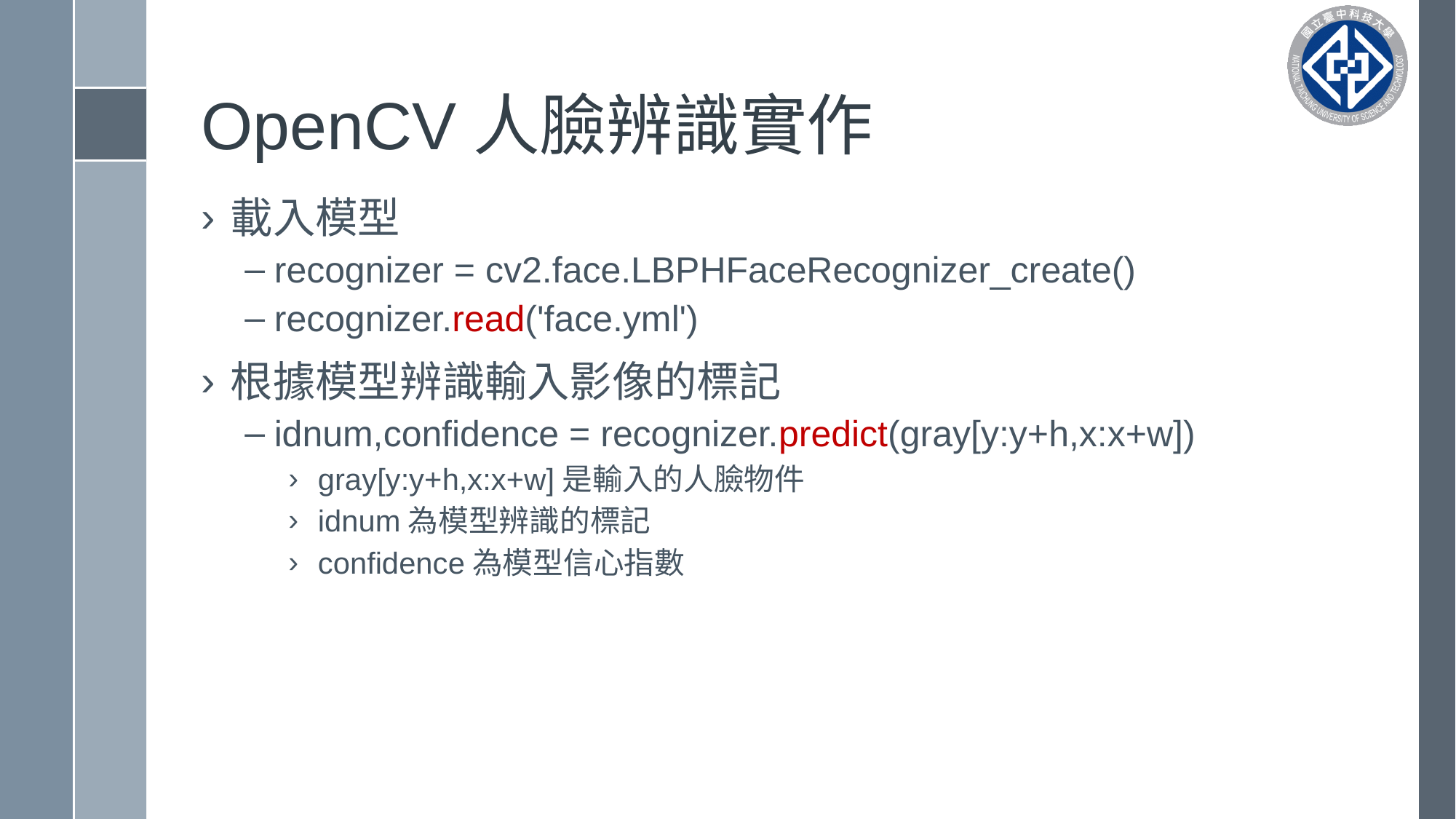

# OpenCV人臉辨識實作
載入模型
recognizer = cv2.face.LBPHFaceRecognizer_create()
recognizer.read('face.yml')
根據模型辨識輸入影像的標記
idnum,confidence = recognizer.predict(gray[y:y+h,x:x+w])
gray[y:y+h,x:x+w]是輸入的人臉物件
idnum為模型辨識的標記
confidence為模型信心指數